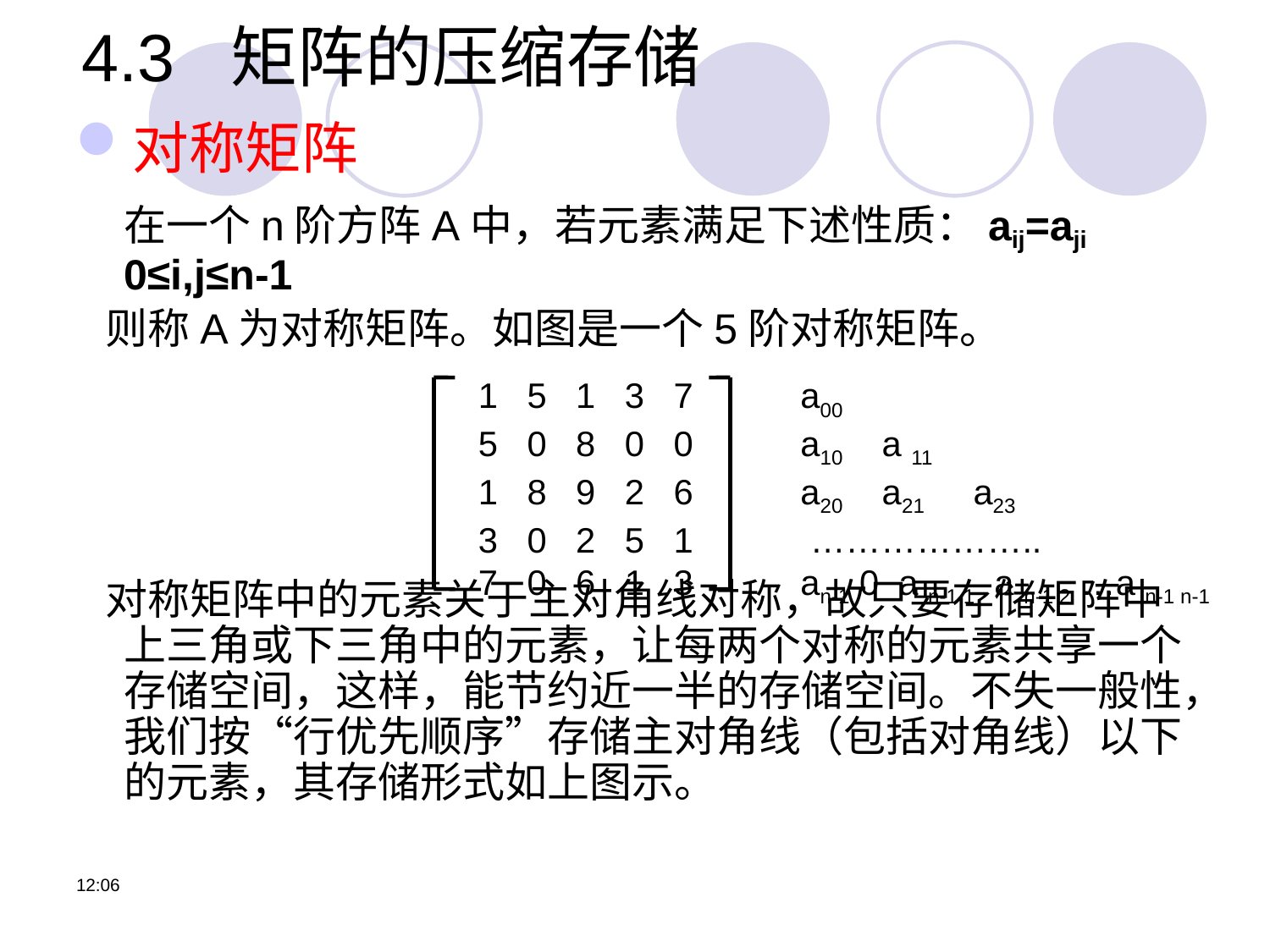

# 4.3 矩阵的压缩存储
对称矩阵
	在一个n阶方阵A中，若元素满足下述性质：aij=aji  0≤i,j≤n-1
  则称A为对称矩阵。如图是一个5阶对称矩阵。

  对称矩阵中的元素关于主对角线对称，故只要存储矩阵中上三角或下三角中的元素，让每两个对称的元素共享一个存储空间，这样，能节约近一半的存储空间。不失一般性，我们按“行优先顺序”存储主对角线（包括对角线）以下的元素，其存储形式如上图示。
1   5   1   3   7           a00
5   0   8   0   0           a10    a 11
1   8   9   2   6           a20    a21     a23
3   0   2   5   1            ………………..
7   0   6   1   3           an-1 0  a n-1 1  a n-1 2 …a n-1 n-1

12:06